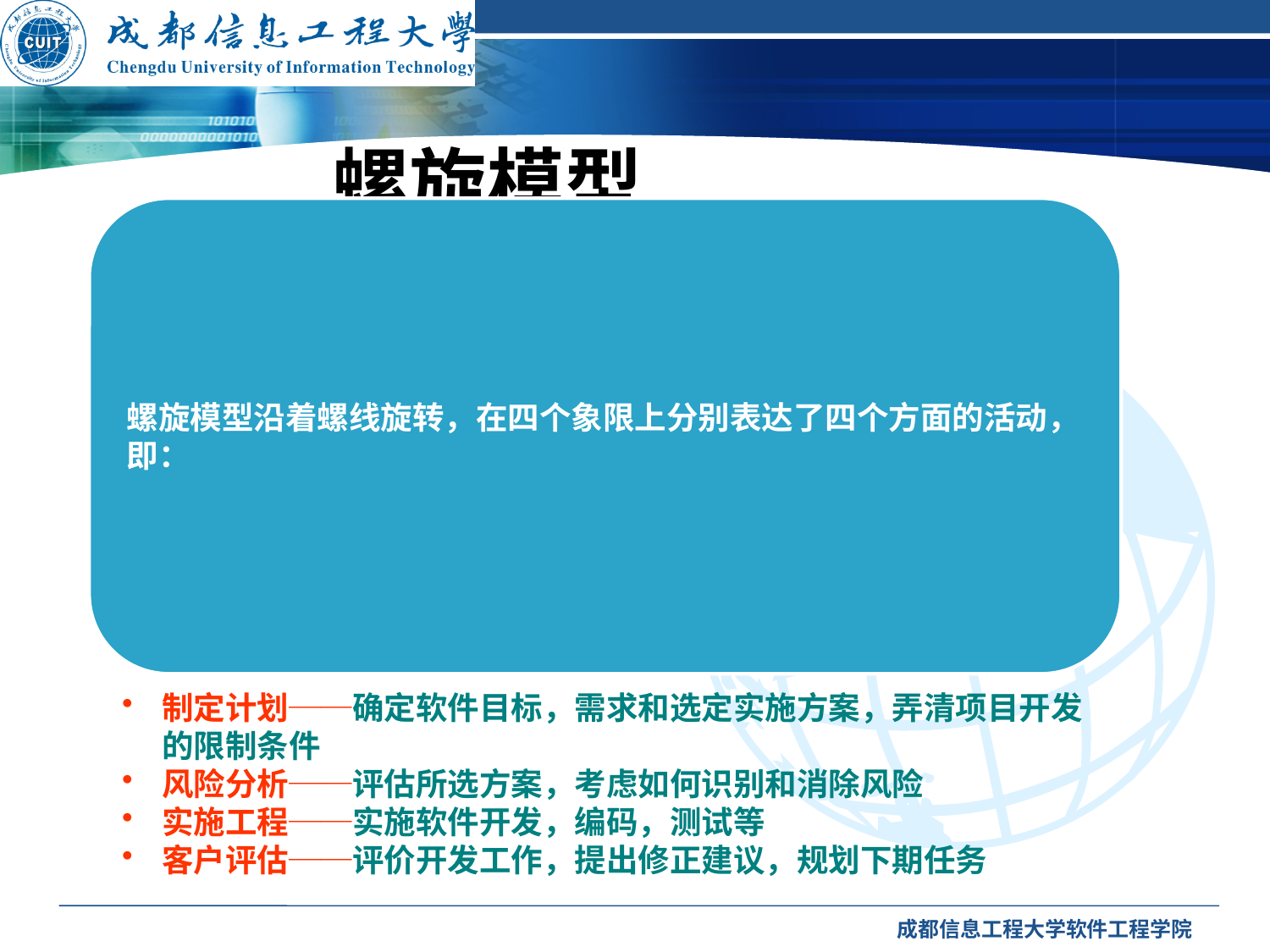

螺旋模型
螺旋模型沿着螺线旋转，在四个象限上分别表达了四个方面的活动，即：
制定计划──确定软件目标，需求和选定实施方案，弄清项目开发的限制条件
风险分析──评估所选方案，考虑如何识别和消除风险
实施工程──实施软件开发，编码，测试等
客户评估──评价开发工作，提出修正建议，规划下期任务